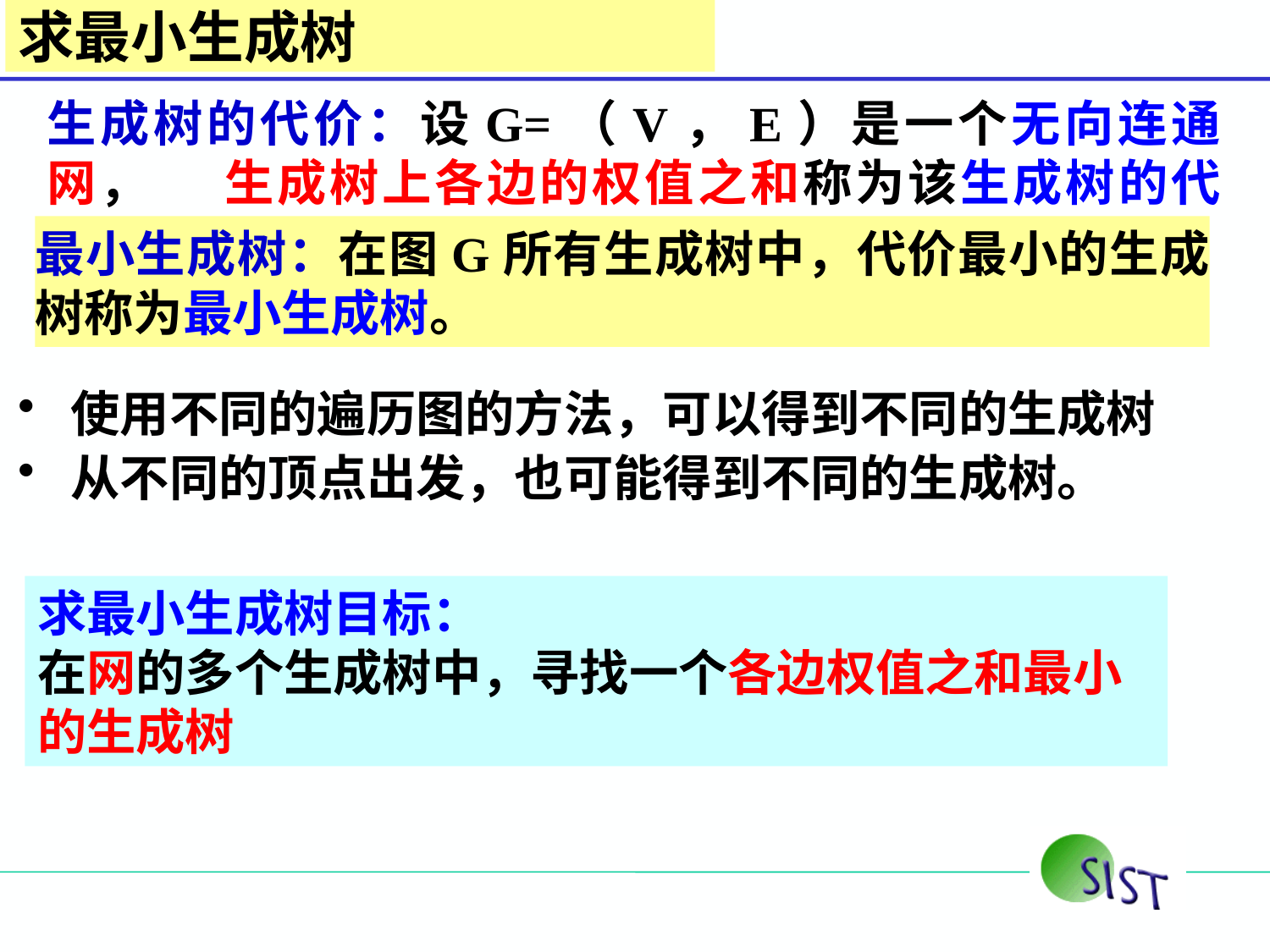

求最小生成树
生成树的代价：设G=（V，E）是一个无向连通网，     生成树上各边的权值之和称为该生成树的代价。
最小生成树：在图G所有生成树中，代价最小的生成树称为最小生成树。
使用不同的遍历图的方法，可以得到不同的生成树
从不同的顶点出发，也可能得到不同的生成树。
求最小生成树目标：
在网的多个生成树中，寻找一个各边权值之和最小的生成树